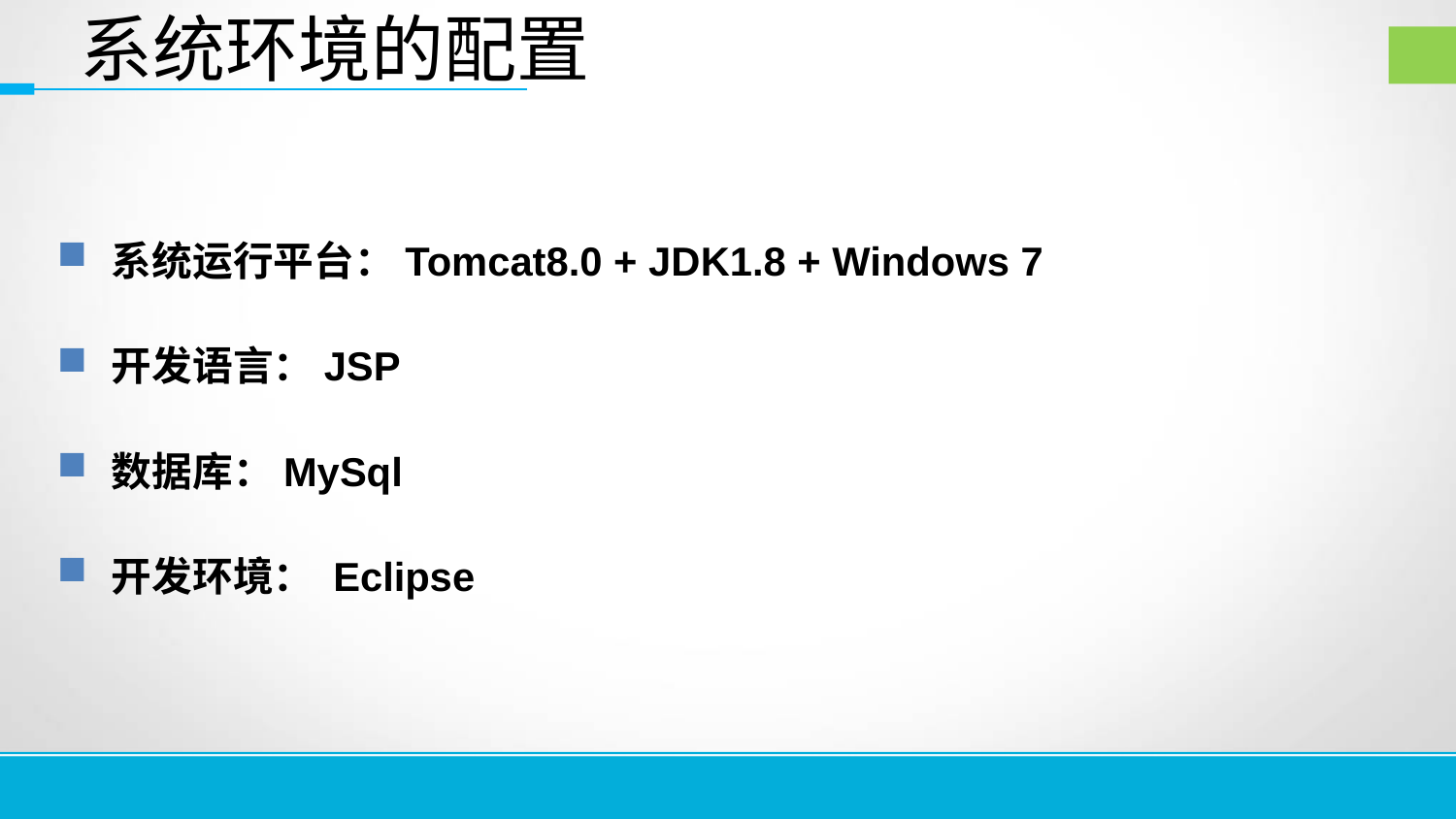

系统环境的配置

系统运行平台：Tomcat8.0 + JDK1.8 + Windows 7
开发语言：JSP
数据库：MySql
开发环境： Eclipse